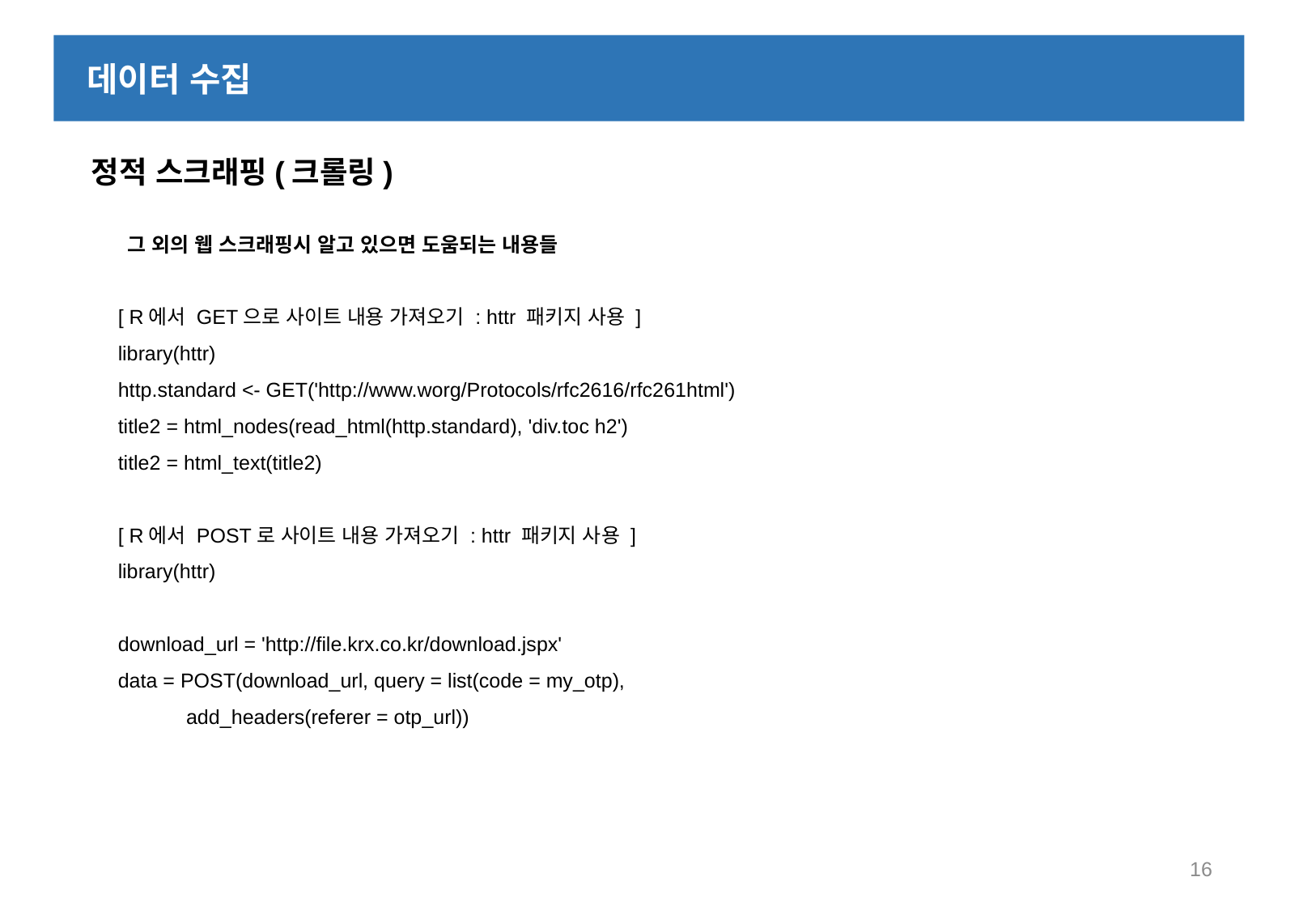

데이터 수집

 정적 스크래핑(크롤링)
 그 외의 웹 스크래핑시 알고 있으면 도움되는 내용들

[ R에서 GET으로 사이트 내용 가져오기 : httr 패키지 사용 ]
library(httr)
http.standard <- GET('http://www.worg/Protocols/rfc2616/rfc261html')
title2 = html_nodes(read_html(http.standard), 'div.toc h2')
title2 = html_text(title2)

[ R에서 POST로 사이트 내용 가져오기 : httr 패키지 사용 ]
library(httr)

download_url = 'http://file.krx.co.kr/download.jspx'
data = POST(download_url, query = list(code = my_otp),
            add_headers(referer = otp_url))
16